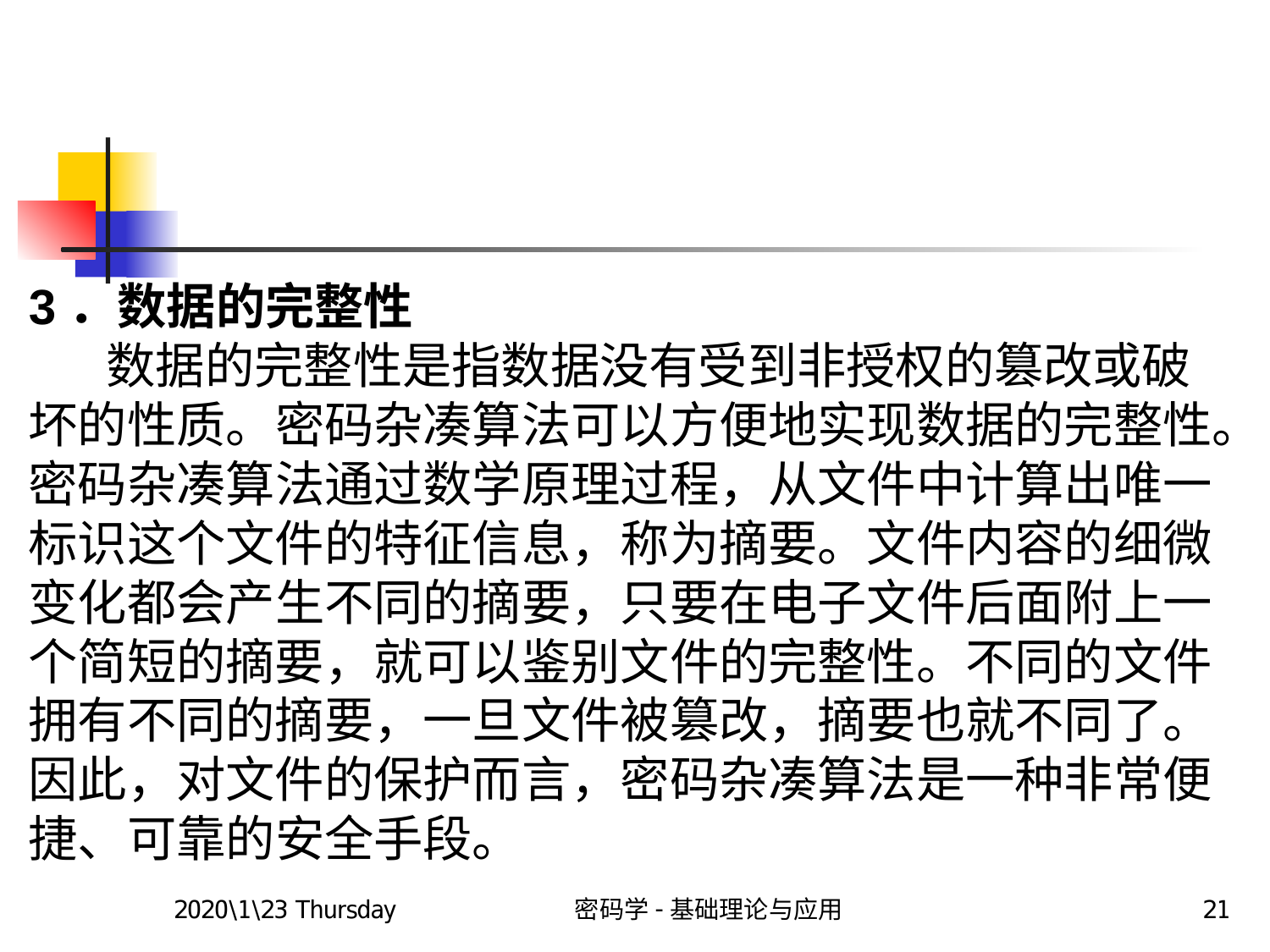

3．数据的完整性
      数据的完整性是指数据没有受到非授权的篡改或破坏的性质。密码杂凑算法可以方便地实现数据的完整性。密码杂凑算法通过数学原理过程，从文件中计算出唯一标识这个文件的特征信息，称为摘要。文件内容的细微变化都会产生不同的摘要，只要在电子文件后面附上一个简短的摘要，就可以鉴别文件的完整性。不同的文件拥有不同的摘要，一旦文件被篡改，摘要也就不同了。因此，对文件的保护而言，密码杂凑算法是一种非常便捷、可靠的安全手段。
2020\1\23 Thursday
密码学-基础理论与应用
21